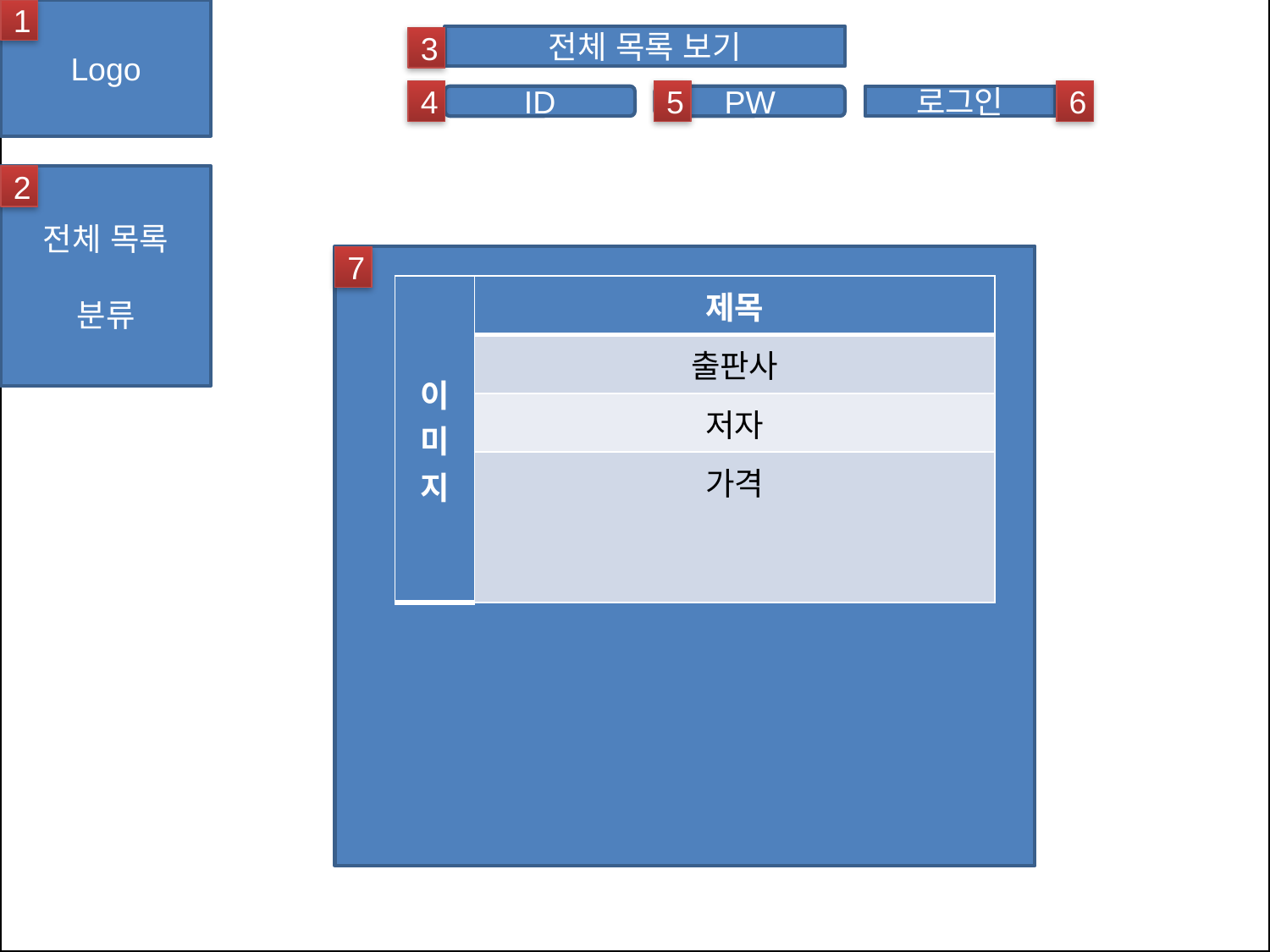

1

Logo
전체 목록 보기
3
4
5
6
ID
PW
로그인
전체 목록

분류
2
리스트
7
| 이미지 | 제목 |
| --- | --- |
|  | 출판사 |
|  | 저자 |
|  | 가격 |